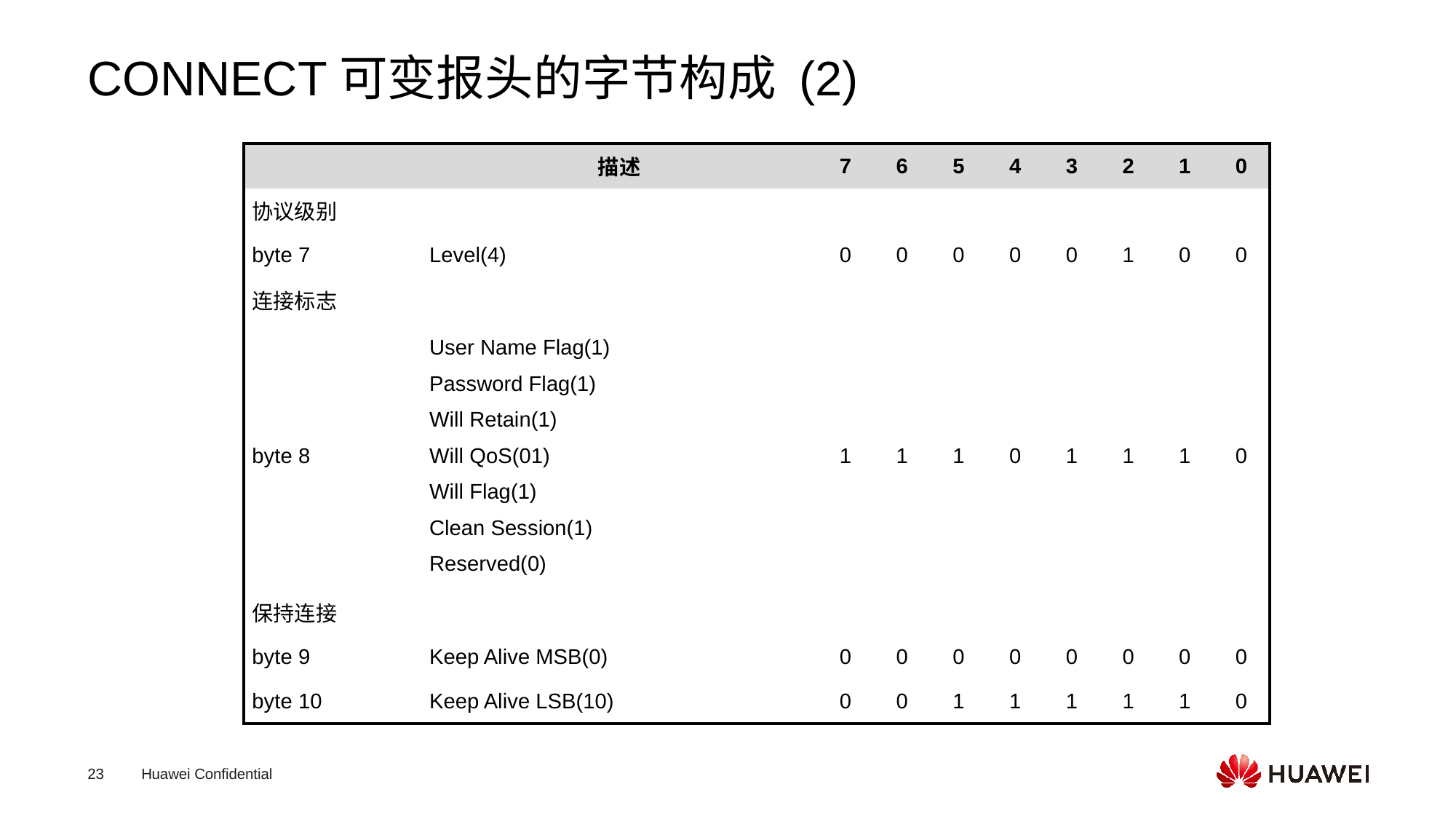

# CONNECT可变报头的字节构成 (2)
|  | 描述 | 7 | 6 | 5 | 4 | 3 | 2 | 1 | 0 |
| --- | --- | --- | --- | --- | --- | --- | --- | --- | --- |
| 协议级别 |  |  |  |  |  |  |  |  |  |
| byte 7 | Level(4) | 0 | 0 | 0 | 0 | 0 | 1 | 0 | 0 |
| 连接标志 |  |  |  |  |  |  |  |  |  |
| byte 8 | User Name Flag(1) Password Flag(1) Will Retain(1) Will QoS(01) Will Flag(1) Clean Session(1) Reserved(0) | 1 | 1 | 1 | 0 | 1 | 1 | 1 | 0 |
| 保持连接 |  |  |  |  |  |  |  |  |  |
| byte 9 | Keep Alive MSB(0) | 0 | 0 | 0 | 0 | 0 | 0 | 0 | 0 |
| byte 10 | Keep Alive LSB(10) | 0 | 0 | 1 | 1 | 1 | 1 | 1 | 0 |